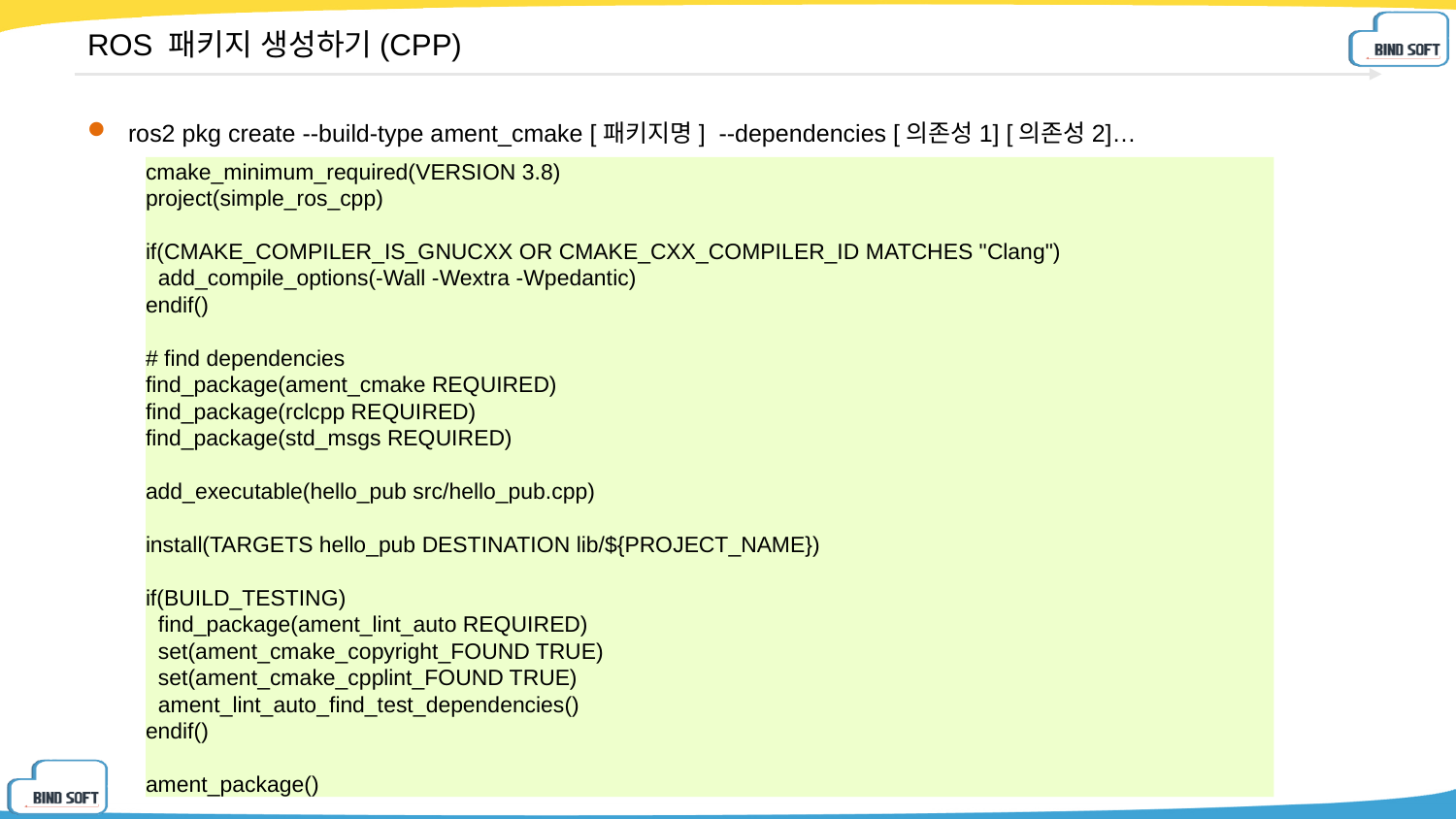

# ROS 패키지 생성하기(CPP)
ros2 pkg create --build-type ament_cmake [패키지명]  --dependencies [의존성1] [의존성2]…

cmake_minimum_required(VERSION 3.8)
project(simple_ros_cpp)

if(CMAKE_COMPILER_IS_GNUCXX OR CMAKE_CXX_COMPILER_ID MATCHES "Clang")
  add_compile_options(-Wall -Wextra -Wpedantic)
endif()

# find dependencies
find_package(ament_cmake REQUIRED)
find_package(rclcpp REQUIRED)
find_package(std_msgs REQUIRED)

add_executable(hello_pub src/hello_pub.cpp)

install(TARGETS hello_pub DESTINATION lib/${PROJECT_NAME})

if(BUILD_TESTING)
  find_package(ament_lint_auto REQUIRED)
  set(ament_cmake_copyright_FOUND TRUE)
  set(ament_cmake_cpplint_FOUND TRUE)
  ament_lint_auto_find_test_dependencies()
endif()

ament_package()